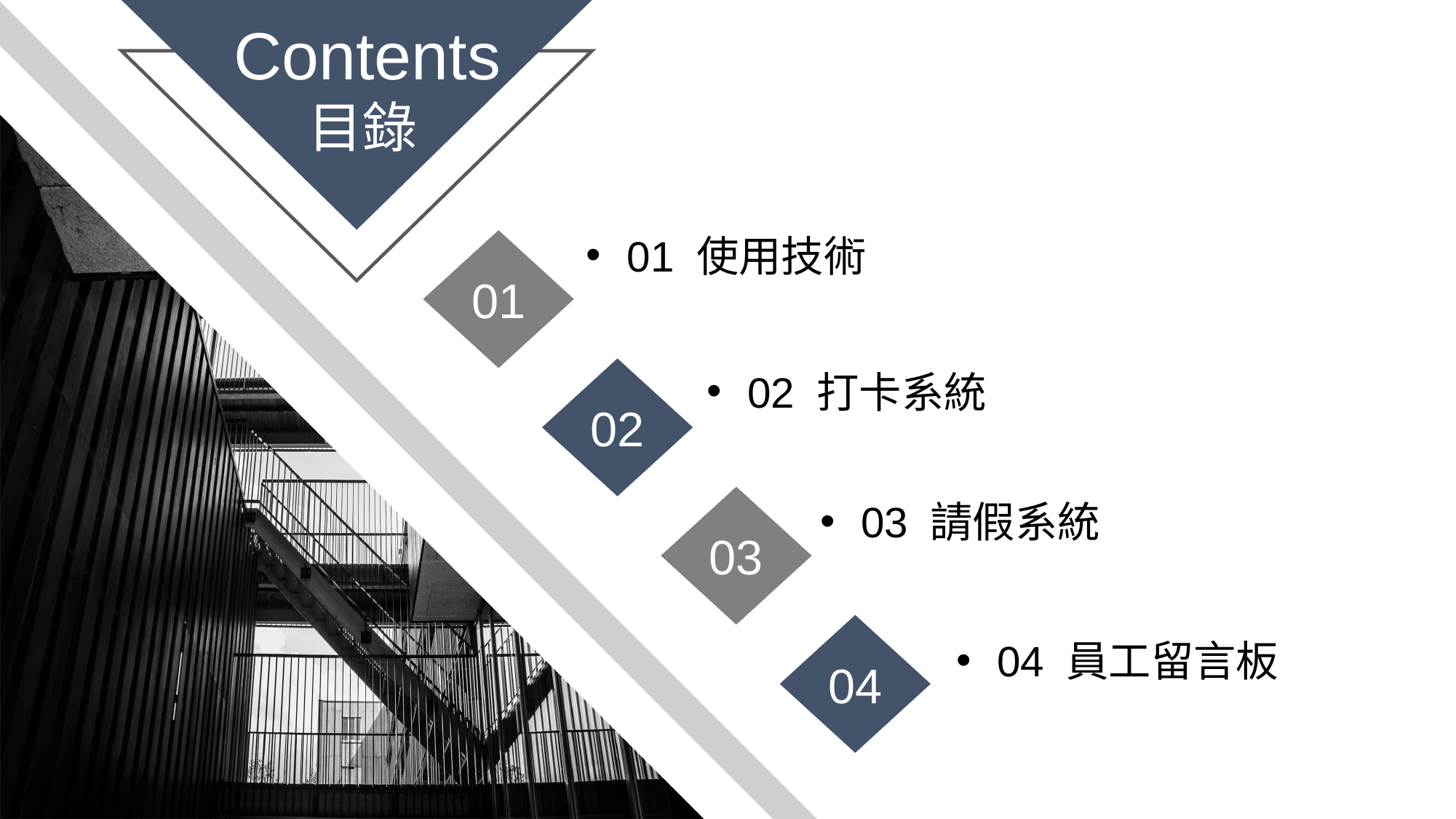

Contents
     目錄

01 使用技術
01
02
02 打卡系統
03
03 請假系統
04
04 員工留言板